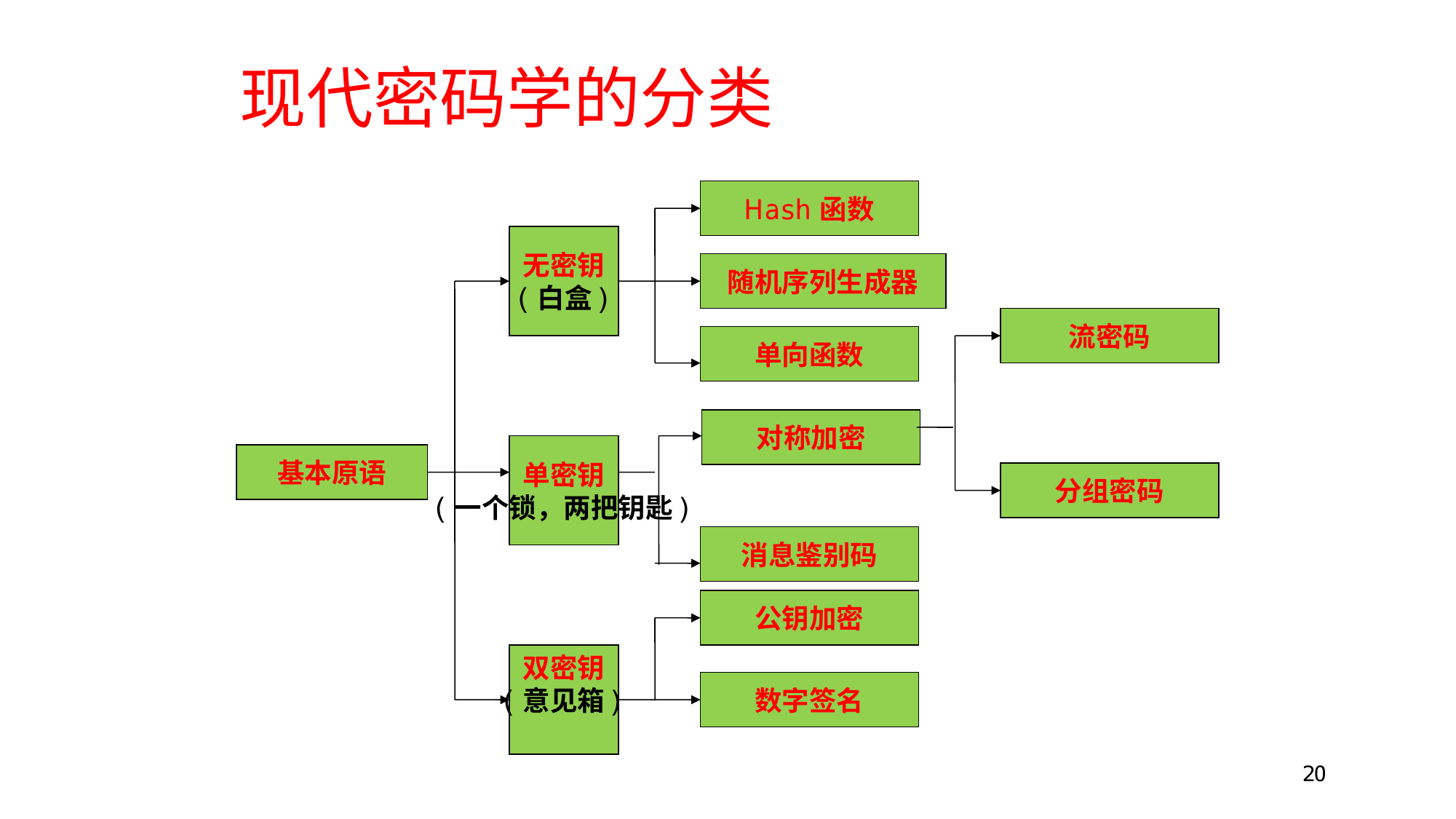

# 现代密码学的分类
Hash函数

无密钥
(白盒)

随机序列生成器

流密码
单向函数

对称加密

单密钥
(一个锁，两把钥匙)

基本原语
分组密码

消息鉴别码

公钥加密

双密钥
(意见箱)

数字签名

20